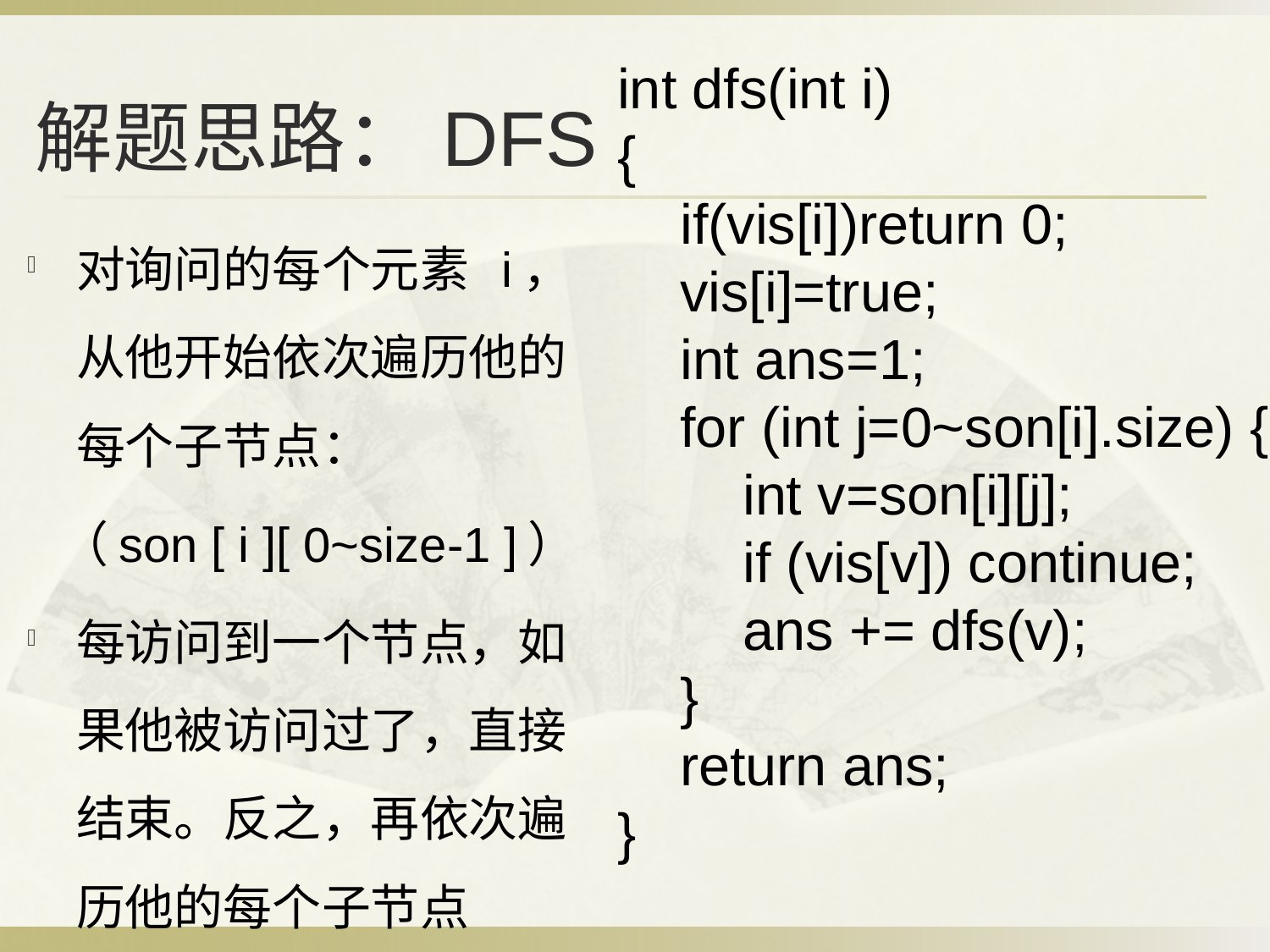

int dfs(int i)
{
    if(vis[i])return 0;
    vis[i]=true;
    int ans=1;
    for (int j=0~son[i].size) {
        int v=son[i][j];
        if (vis[v]) continue;
        ans += dfs(v);
    }
    return ans;
}
# 解题思路：DFS
对询问的每个元素  i，从他开始依次遍历他的每个子节点：
  （son [ i ][ 0~size-1 ]）
每访问到一个节点，如果他被访问过了，直接结束。反之，再依次遍历他的每个子节点